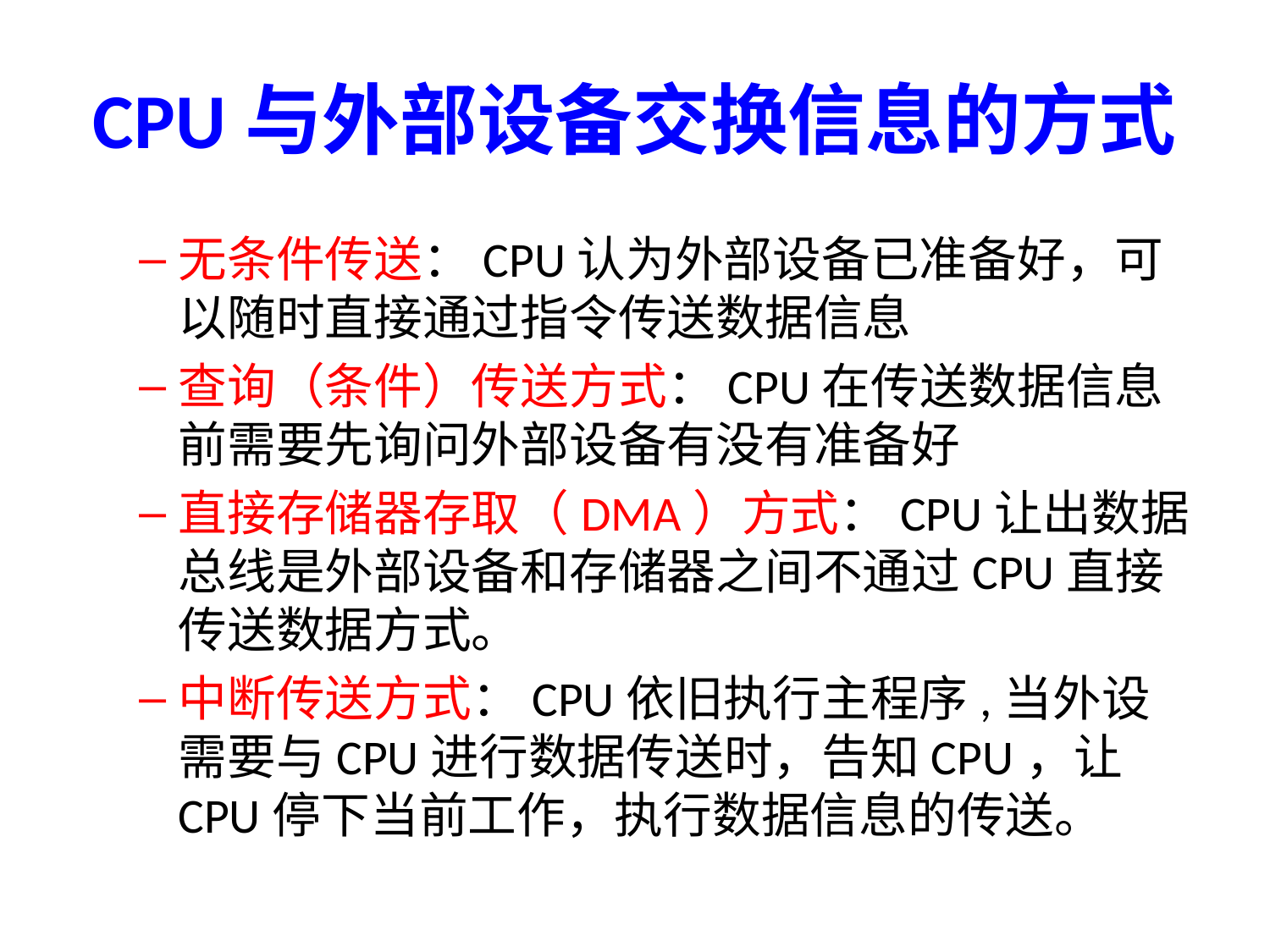

# CPU与外部设备交换信息的方式
无条件传送：CPU认为外部设备已准备好，可以随时直接通过指令传送数据信息
查询（条件）传送方式：CPU在传送数据信息前需要先询问外部设备有没有准备好
直接存储器存取（DMA）方式：CPU让出数据总线是外部设备和存储器之间不通过CPU直接传送数据方式。
中断传送方式：CPU依旧执行主程序,当外设需要与CPU进行数据传送时，告知CPU，让CPU停下当前工作，执行数据信息的传送。